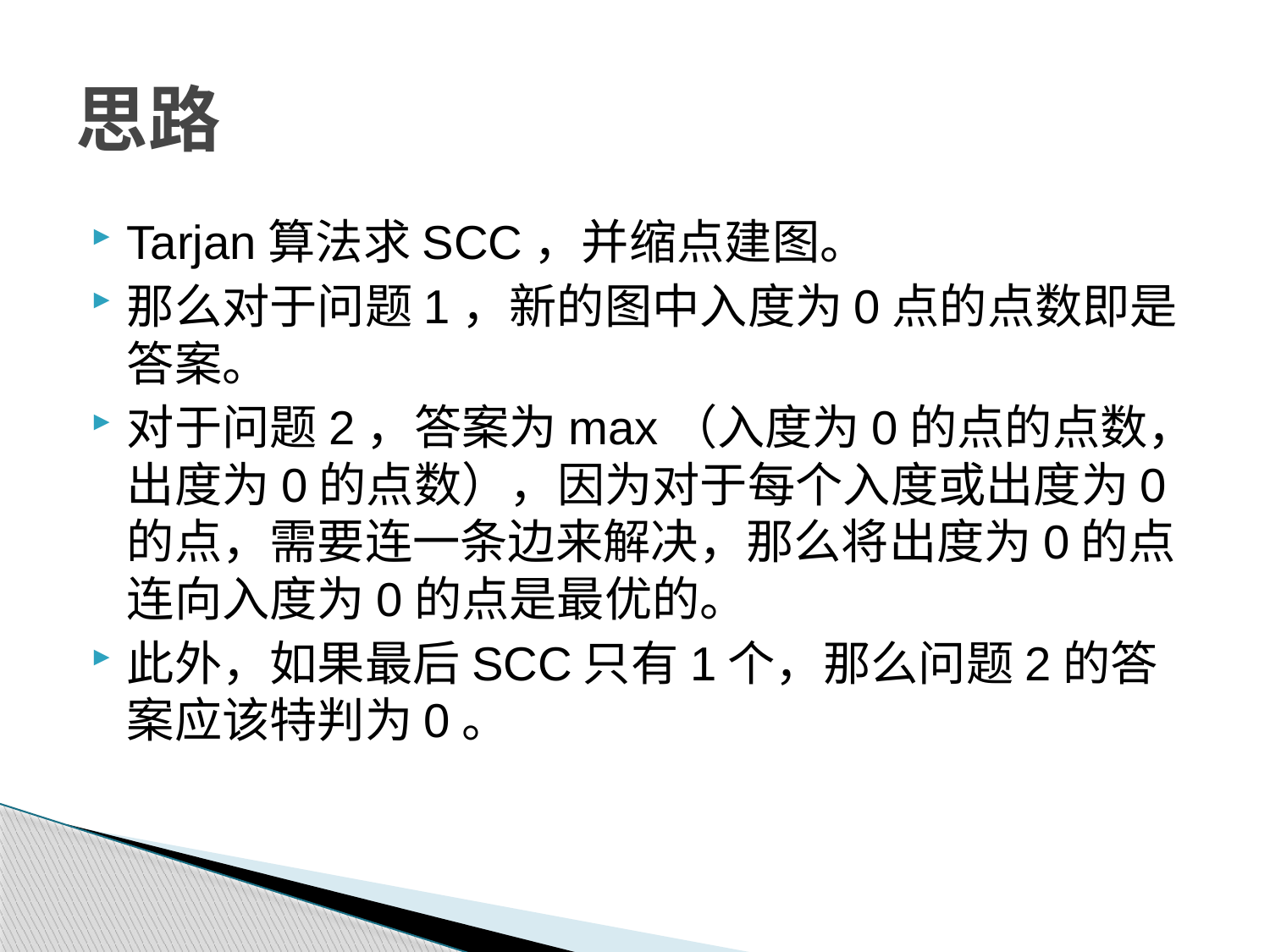

# 思路
Tarjan算法求SCC，并缩点建图。
那么对于问题1，新的图中入度为0点的点数即是答案。
对于问题2，答案为max（入度为0的点的点数，出度为0的点数），因为对于每个入度或出度为0的点，需要连一条边来解决，那么将出度为0的点连向入度为0的点是最优的。
此外，如果最后SCC只有1个，那么问题2的答案应该特判为0。